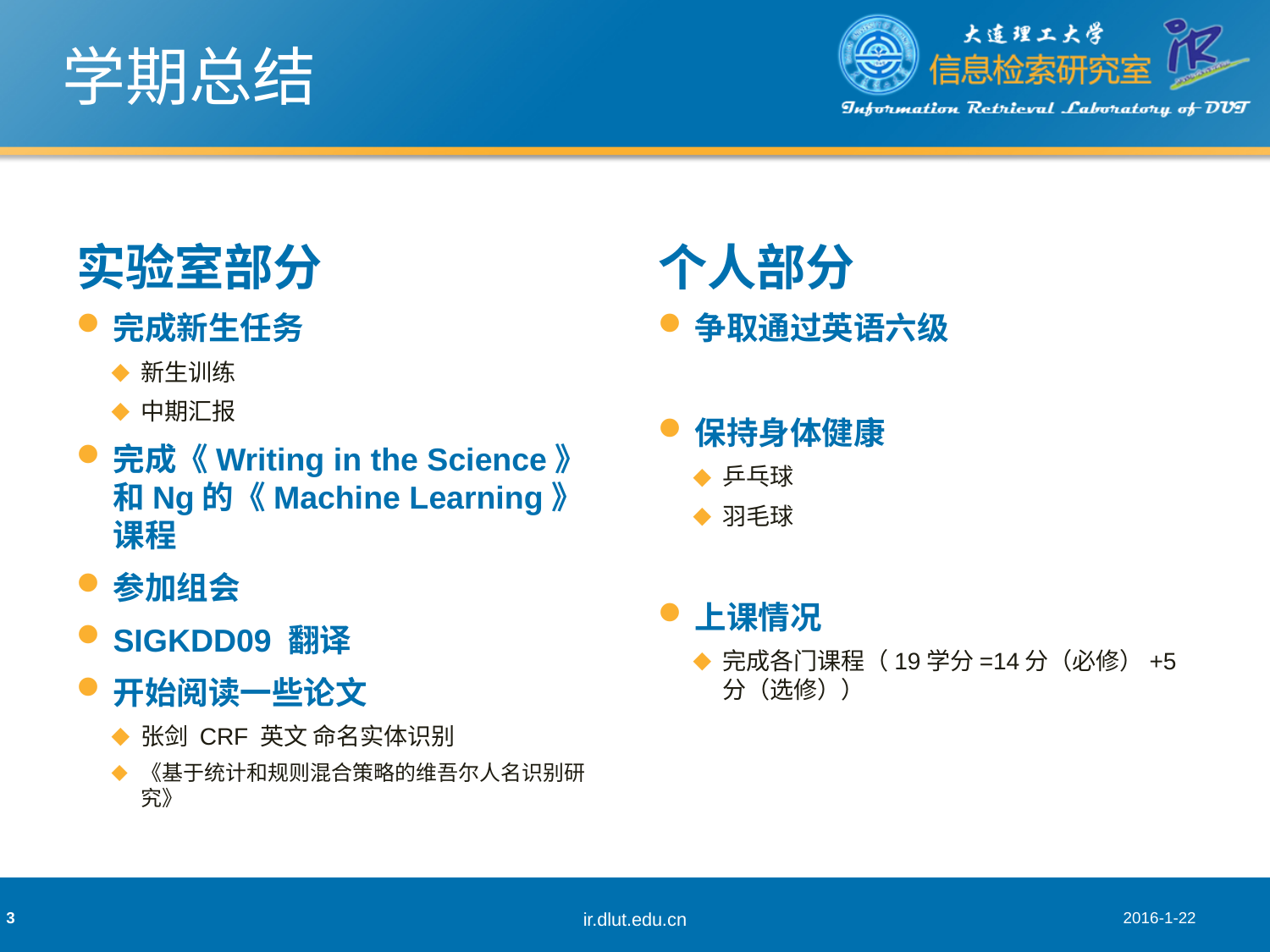

# 学期总结
实验室部分
个人部分
完成新生任务
新生训练
中期汇报
完成《Writing in the Science》和Ng的《Machine Learning》课程
参加组会
SIGKDD09 翻译
开始阅读一些论文
张剑 CRF 英文 命名实体识别
《基于统计和规则混合策略的维吾尔人名识别研究》

争取通过英语六级

保持身体健康
乒乓球
羽毛球

上课情况
完成各门课程（19学分=14分（必修）+5分（选修））